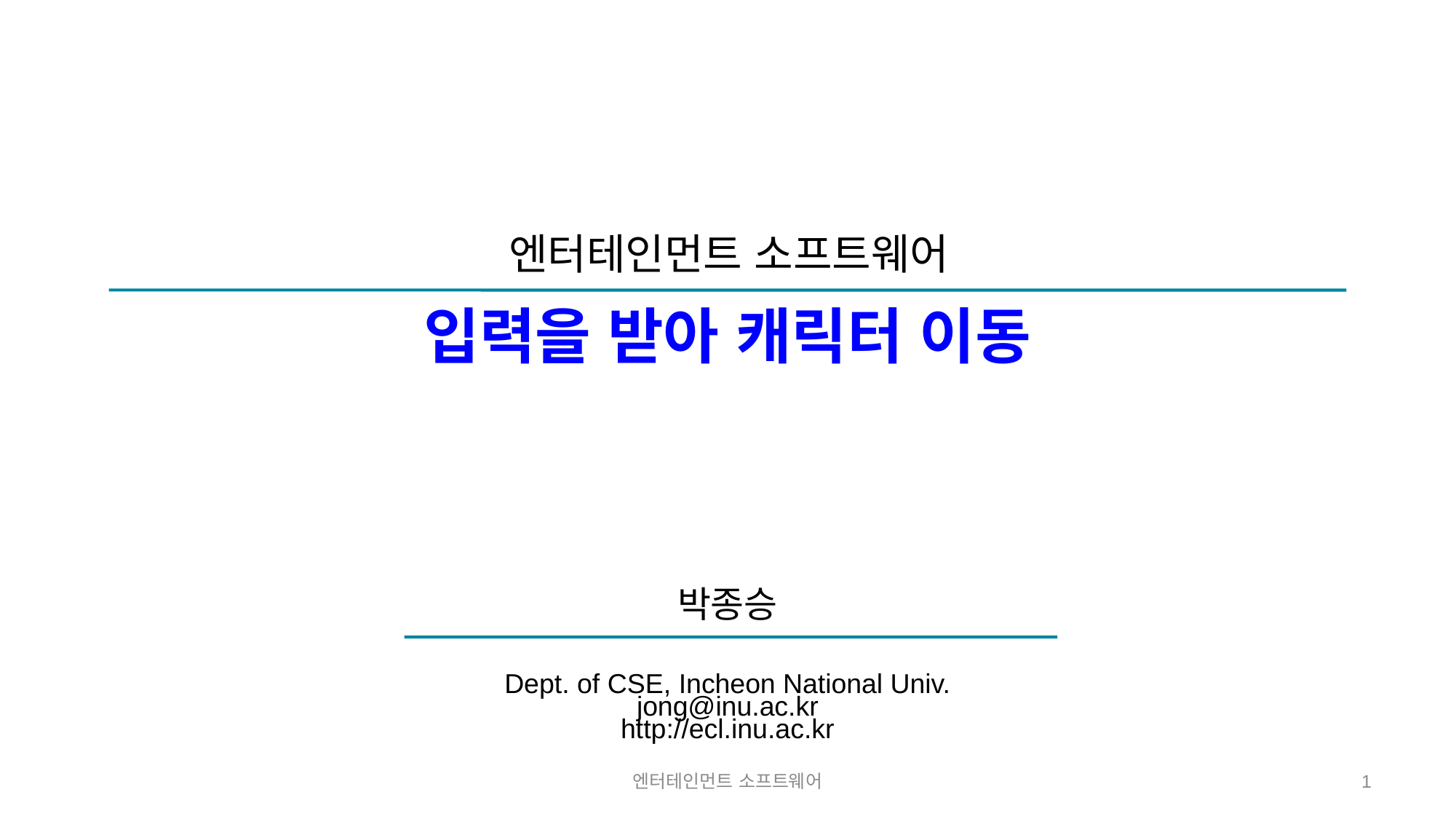

# 입력을 받아 캐릭터 이동

엔터테인먼트 소프트웨어
1